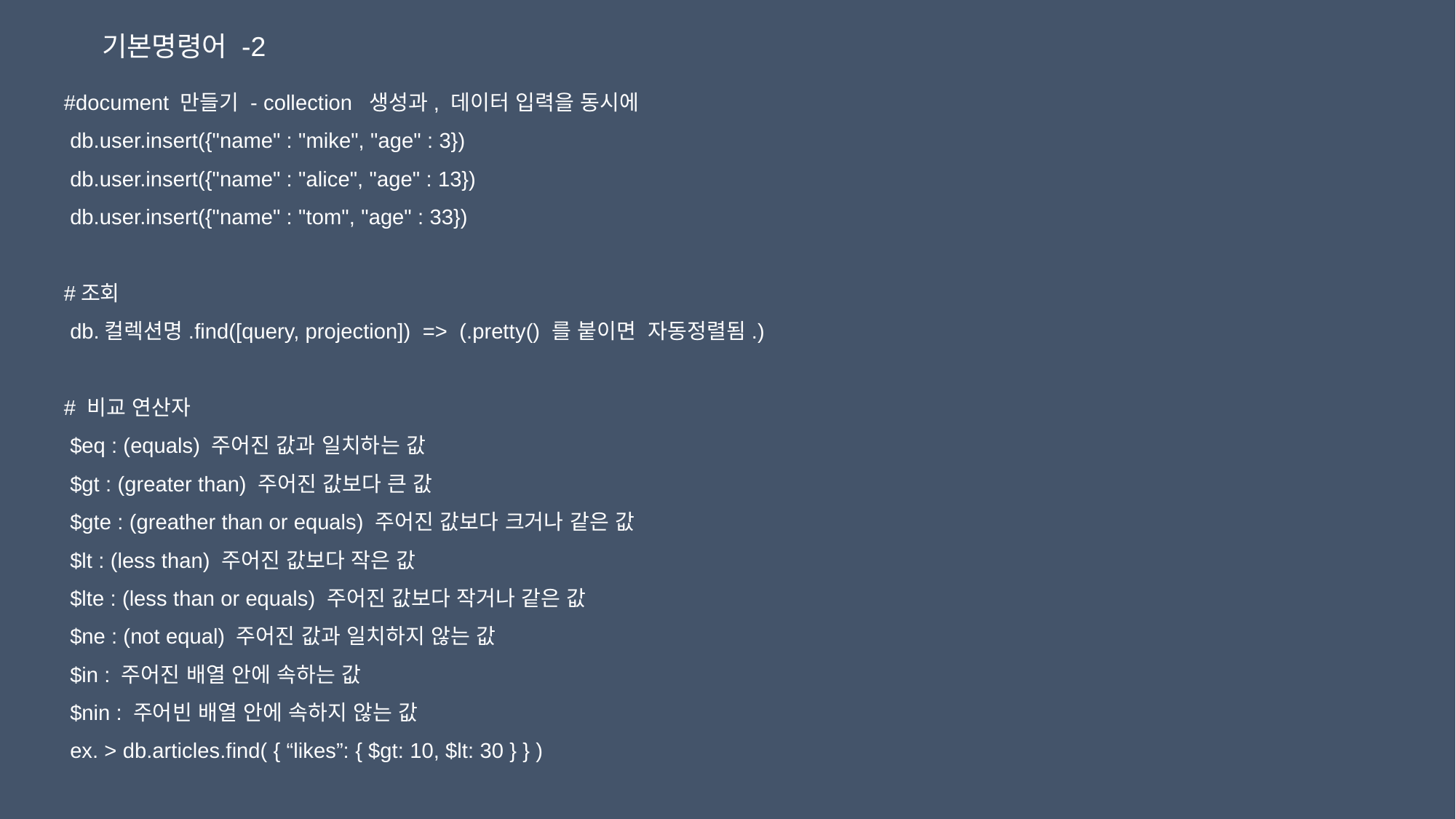

# 기본명령어 -2
#document 만들기 - collection  생성과, 데이터 입력을 동시에
 db.user.insert({"name" : "mike", "age" : 3})
 db.user.insert({"name" : "alice", "age" : 13})
 db.user.insert({"name" : "tom", "age" : 33})

#조회
 db.컬렉션명.find([query, projection])  =>  (.pretty() 를 붙이면  자동정렬됨.)

# 비교 연산자
 $eq : (equals) 주어진 값과 일치하는 값
 $gt : (greater than) 주어진 값보다 큰 값
 $gte : (greather than or equals) 주어진 값보다 크거나 같은 값
 $lt : (less than) 주어진 값보다 작은 값
 $lte : (less than or equals) 주어진 값보다 작거나 같은 값
 $ne : (not equal) 주어진 값과 일치하지 않는 값
 $in : 주어진 배열 안에 속하는 값
 $nin : 주어빈 배열 안에 속하지 않는 값
 ex. > db.articles.find( { “likes”: { $gt: 10, $lt: 30 } } )